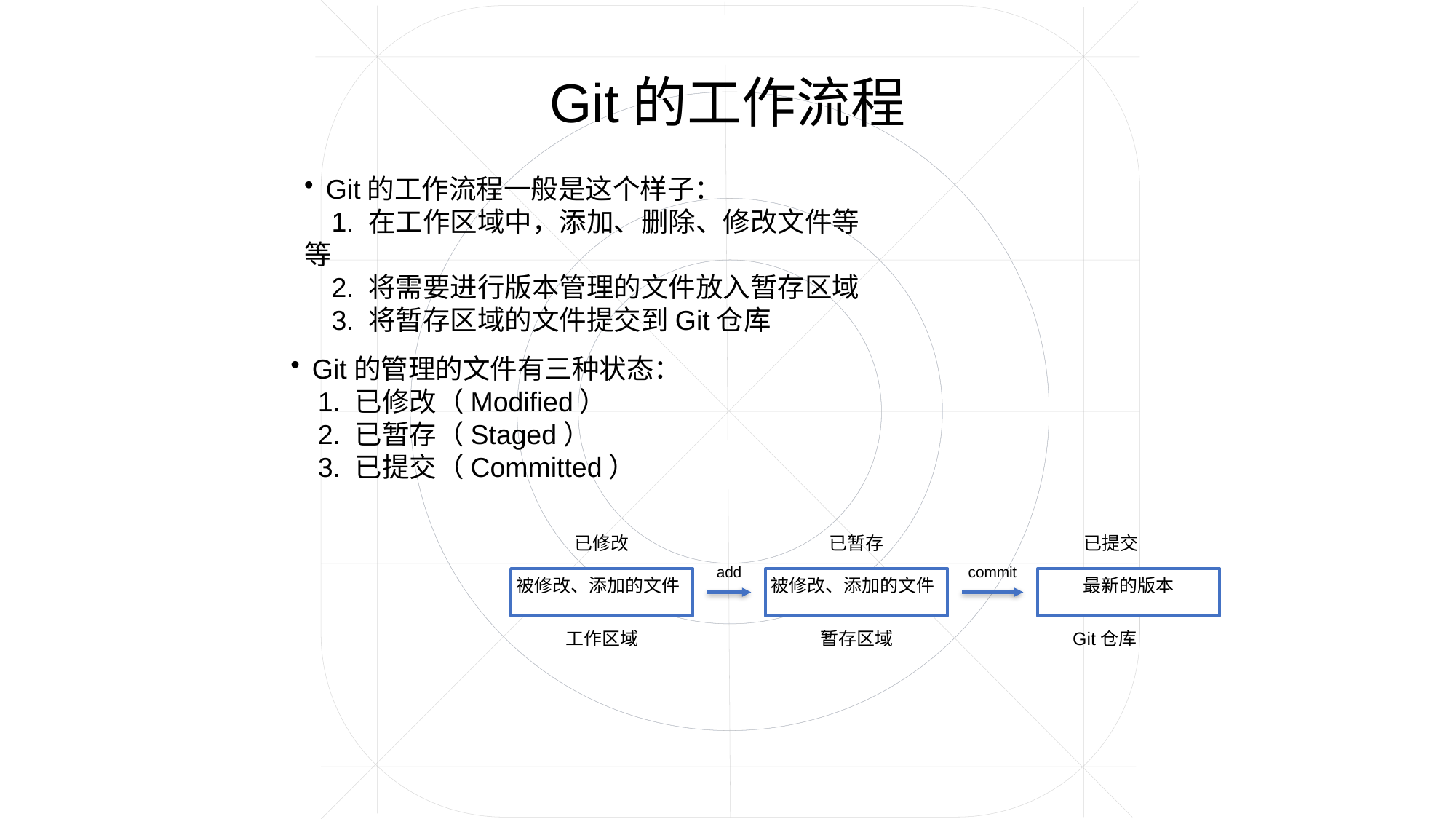

Git的工作流程
Git的工作流程一般是这个样子：
1. 在工作区域中，添加、删除、修改文件等等
2. 将需要进行版本管理的文件放入暂存区域
3. 将暂存区域的文件提交到Git仓库
Git的管理的文件有三种状态：
1. 已修改（Modified）
2. 已暂存（Staged）
3. 已提交（Committed）
已修改
被修改、添加的文件
工作区域
已暂存
add
被修改、添加的文件

暂存区域
已提交
commit
最新的版本

Git仓库